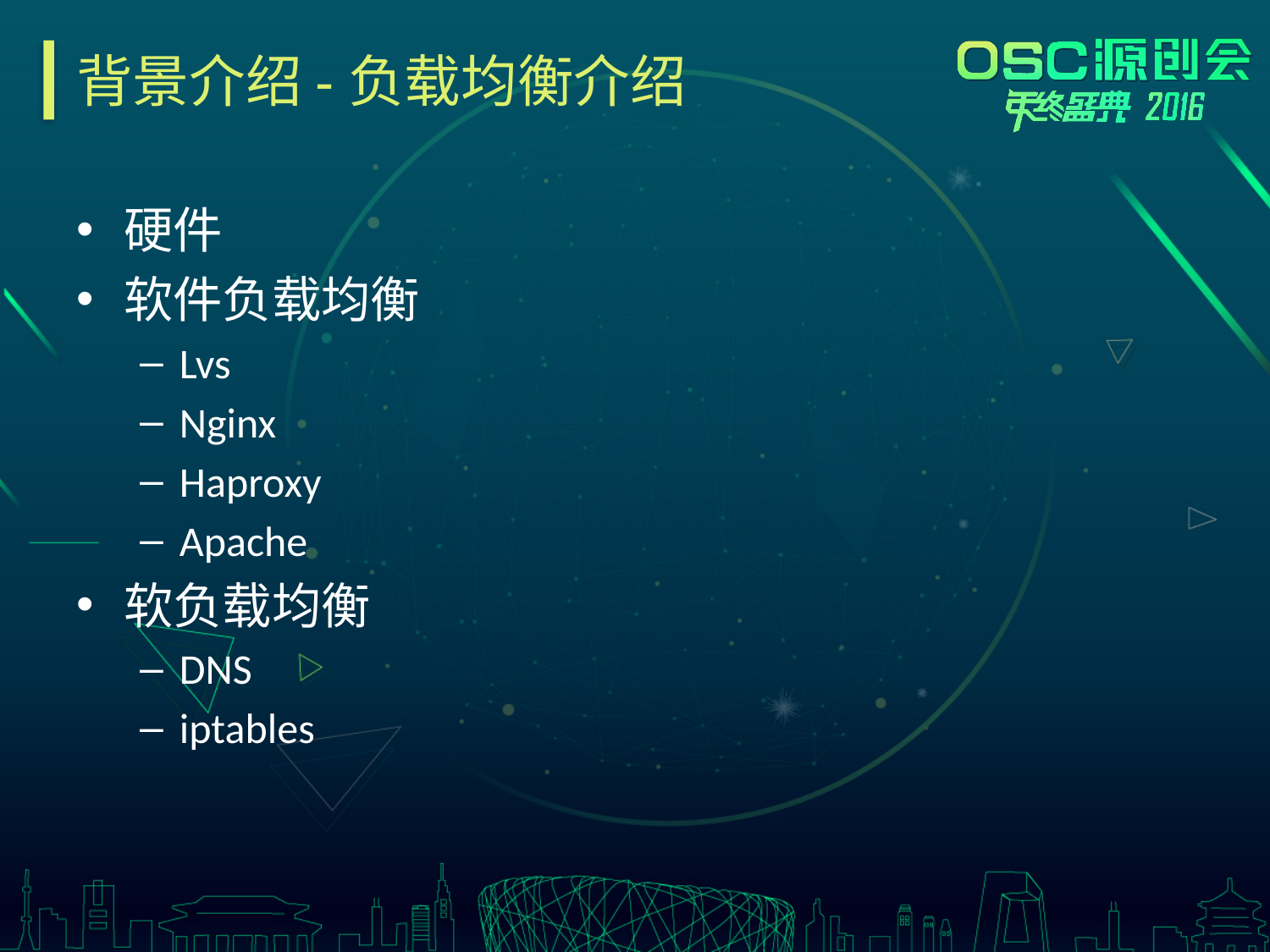

# 背景介绍-负载均衡介绍
硬件
软件负载均衡
Lvs
Nginx
Haproxy
Apache
软负载均衡
DNS
iptables